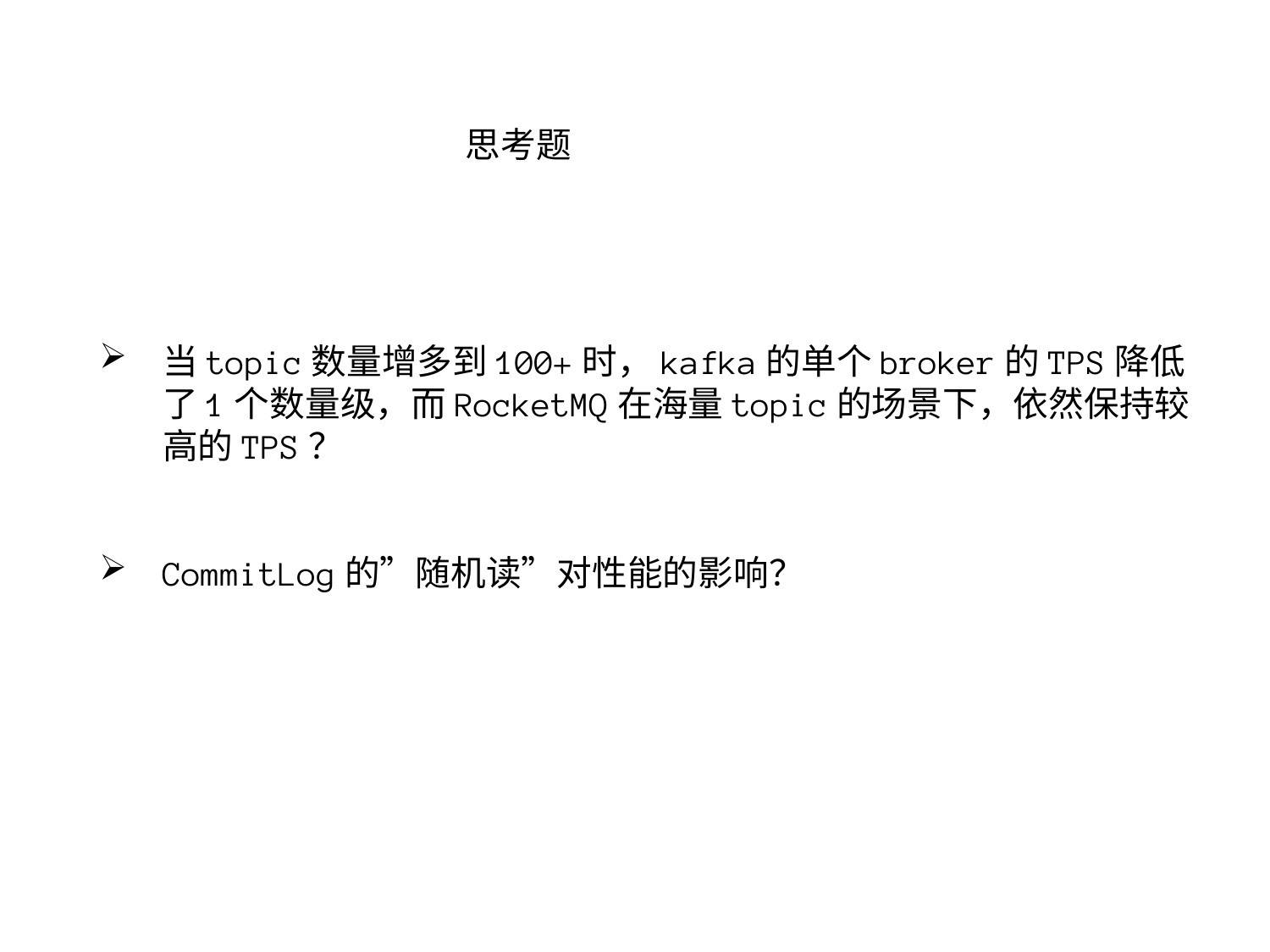

e
	                                思考题

当topic数量增多到100+时，kafka的单个broker的TPS降低了1个数量级，而RocketMQ在海量topic的场景下，依然保持较高的TPS？

CommitLog的”随机读”对性能的影响？